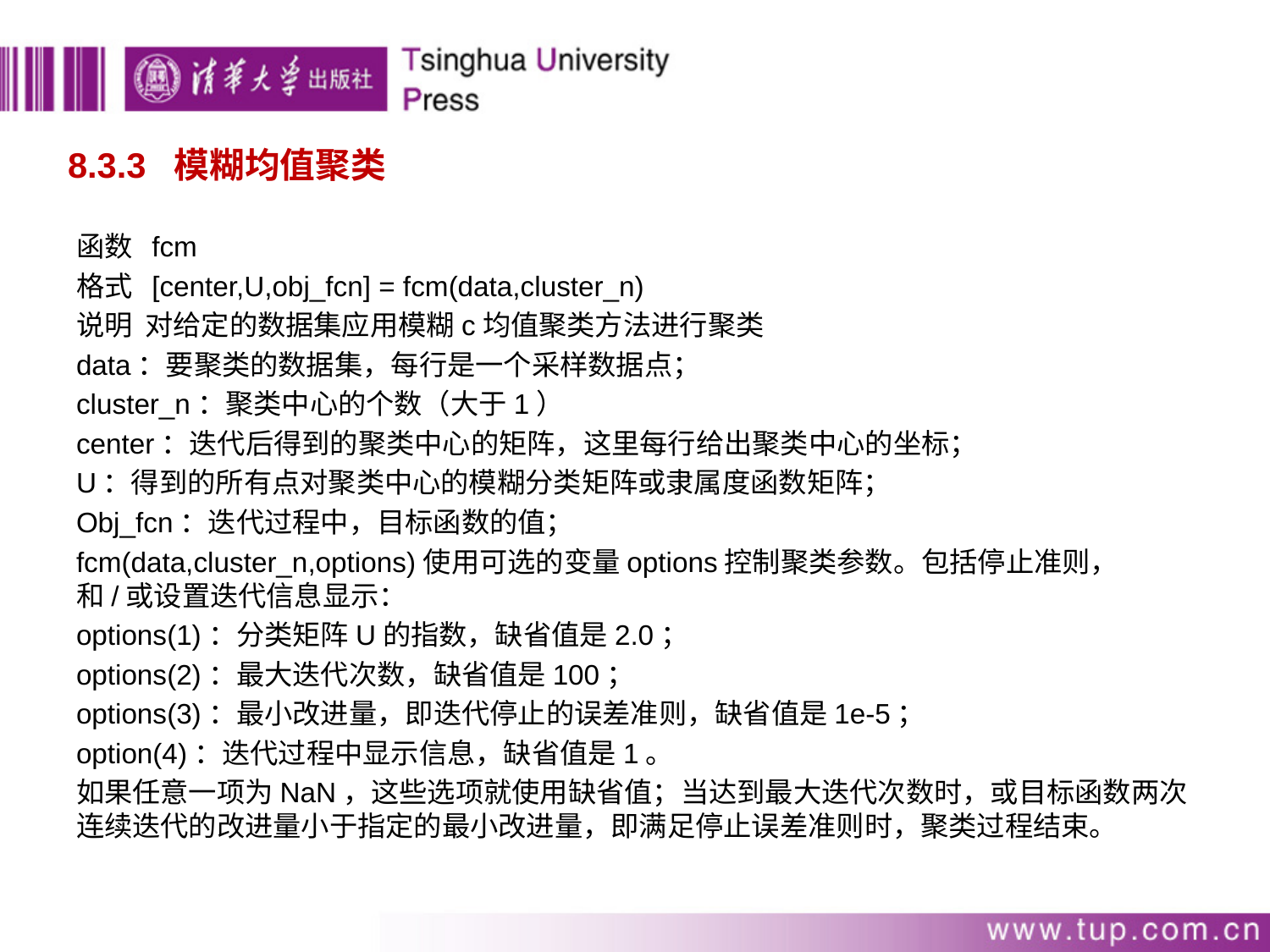

# 8.3.3  模糊均值聚类
函数  fcm
格式  [center,U,obj_fcn] = fcm(data,cluster_n)
说明  对给定的数据集应用模糊c均值聚类方法进行聚类
data：要聚类的数据集，每行是一个采样数据点；
cluster_n：聚类中心的个数（大于1）
center：迭代后得到的聚类中心的矩阵，这里每行给出聚类中心的坐标；
U：得到的所有点对聚类中心的模糊分类矩阵或隶属度函数矩阵；
Obj_fcn：迭代过程中，目标函数的值；
fcm(data,cluster_n,options)使用可选的变量options控制聚类参数。包括停止准则，和/或设置迭代信息显示：
options(1)：分类矩阵U的指数，缺省值是2.0；
options(2)：最大迭代次数，缺省值是100；
options(3)：最小改进量，即迭代停止的误差准则，缺省值是1e-5；
option(4)：迭代过程中显示信息，缺省值是1。
如果任意一项为NaN，这些选项就使用缺省值；当达到最大迭代次数时，或目标函数两次连续迭代的改进量小于指定的最小改进量，即满足停止误差准则时，聚类过程结束。